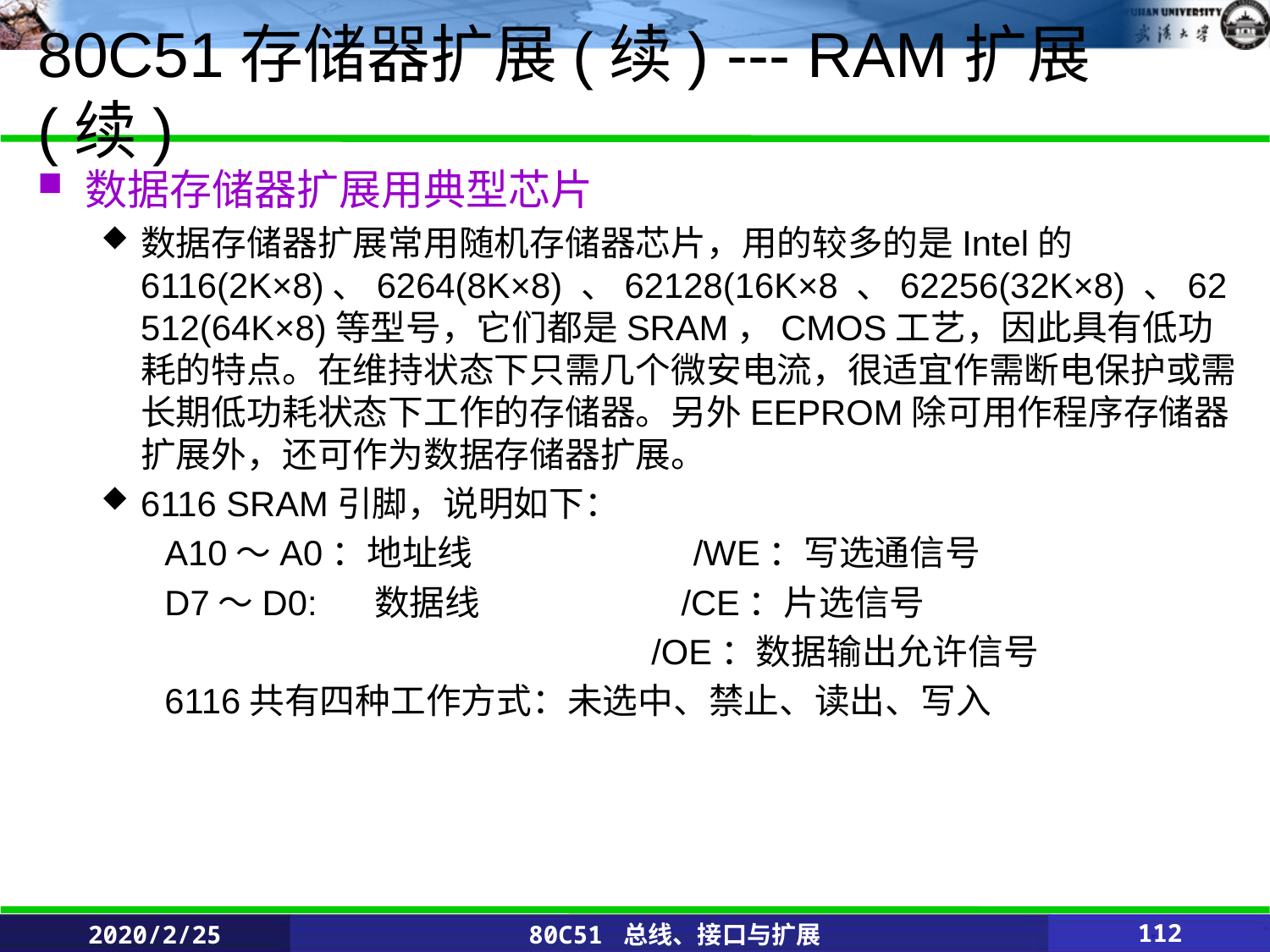

# 80C51存储器扩展(续) --- RAM扩展(续)
数据存储器扩展用典型芯片
数据存储器扩展常用随机存储器芯片，用的较多的是Intel的6116(2K×8)、6264(8K×8) 、62128(16K×8 、62256(32K×8) 、62512(64K×8)等型号，它们都是SRAM，CMOS工艺，因此具有低功耗的特点。在维持状态下只需几个微安电流，很适宜作需断电保护或需长期低功耗状态下工作的存储器。另外EEPROM除可用作程序存储器扩展外，还可作为数据存储器扩展。
6116 SRAM引脚，说明如下：
A10～A0：地址线　　　　　　/WE：写选通信号
D7～D0:     数据线　　　　　  /CE：片选信号
                                                  /OE：数据输出允许信号
6116共有四种工作方式：未选中、禁止、读出、写入
2020/2/25
80C51 总线、接口与扩展
112